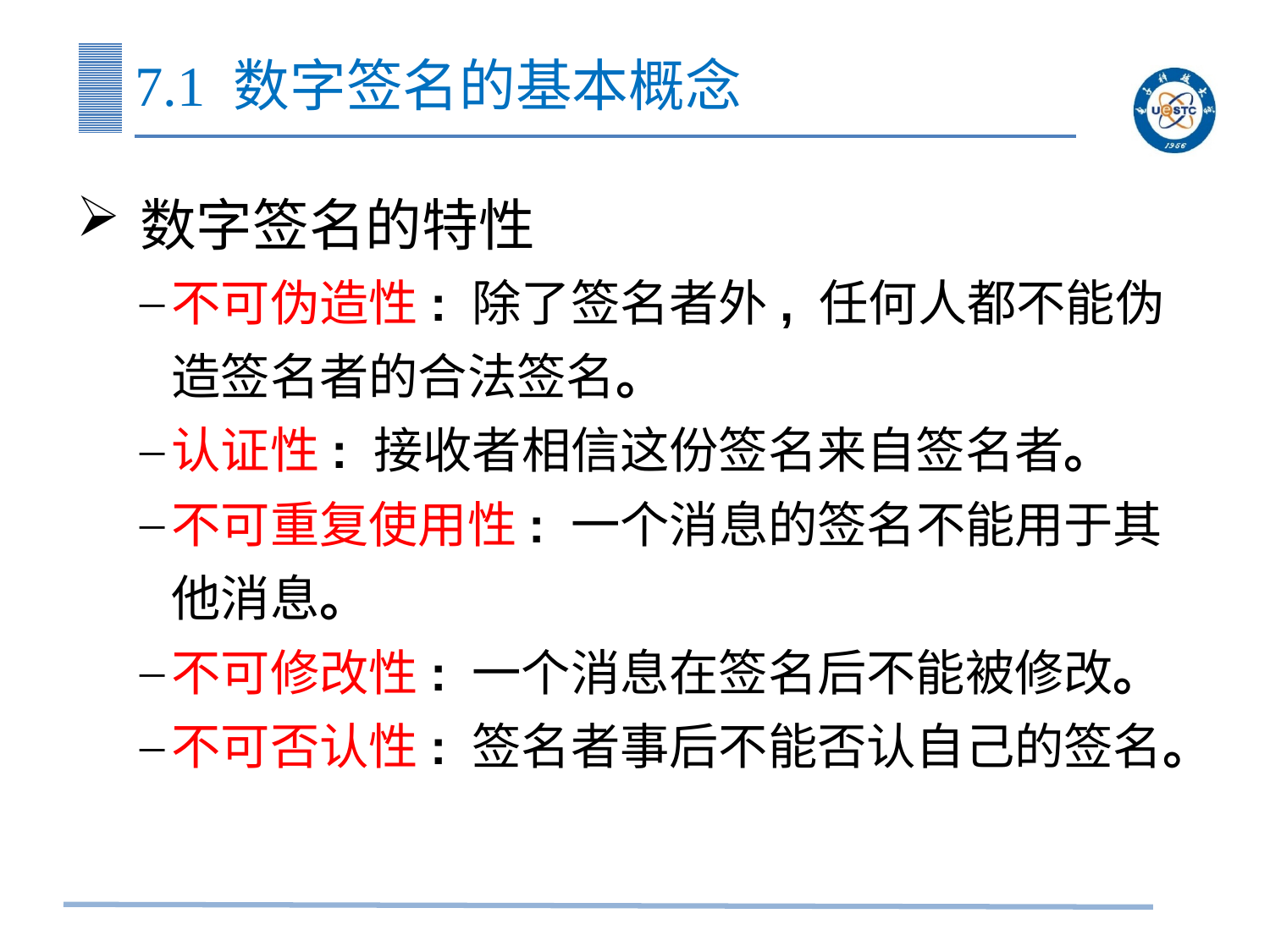

# 7.1 数字签名的基本概念
数字签名的特性
不可伪造性: 除了签名者外, 任何人都不能伪造签名者的合法签名。
认证性: 接收者相信这份签名来自签名者。
不可重复使用性: 一个消息的签名不能用于其他消息。
不可修改性: 一个消息在签名后不能被修改。
不可否认性: 签名者事后不能否认自己的签名。